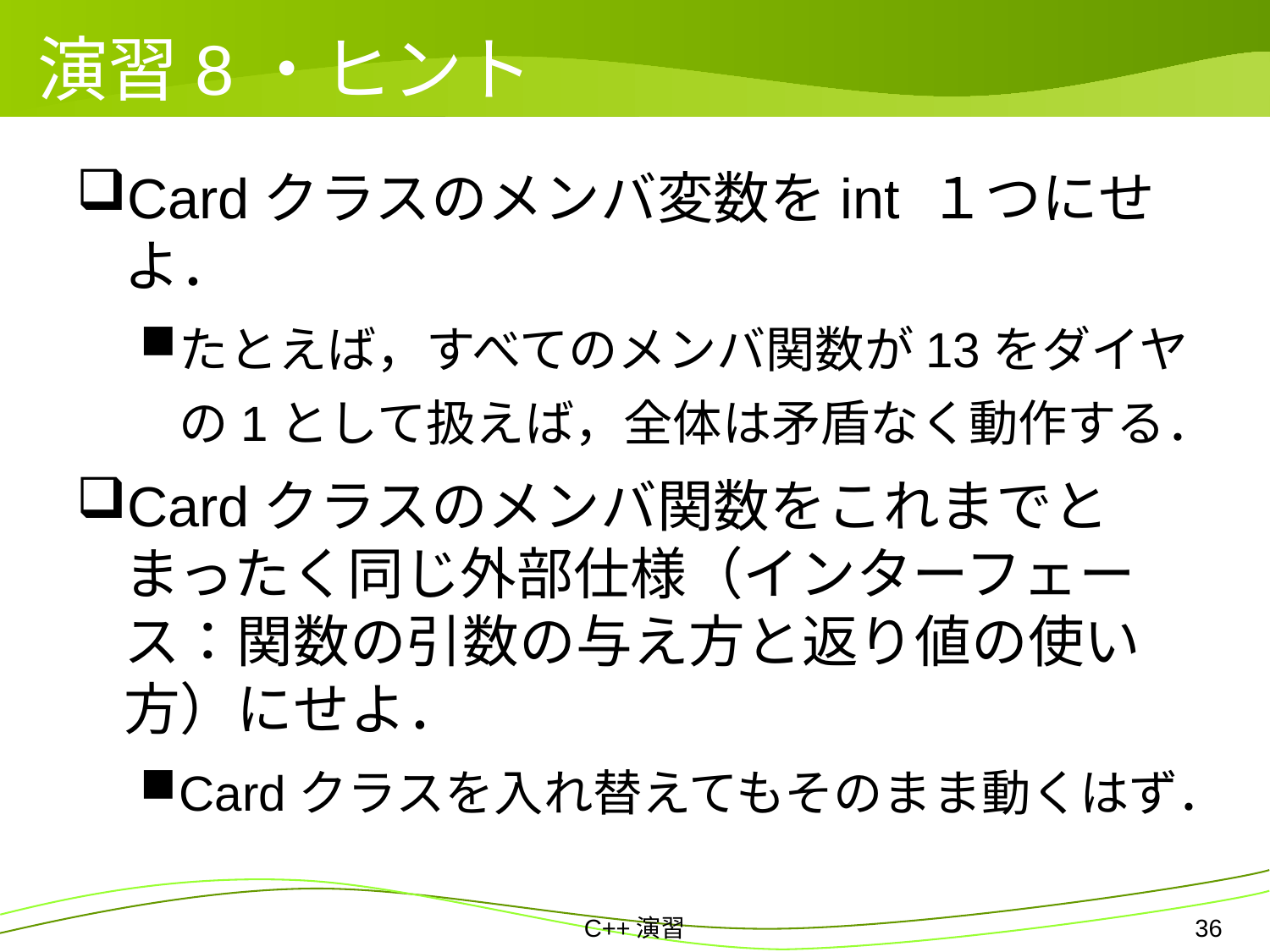

# 演習8・ヒント
Cardクラスのメンバ変数をint １つにせよ．
たとえば，すべてのメンバ関数が13をダイヤの1として扱えば，全体は矛盾なく動作する．
Cardクラスのメンバ関数をこれまでとまったく同じ外部仕様（インターフェース：関数の引数の与え方と返り値の使い方）にせよ．
Cardクラスを入れ替えてもそのまま動くはず．
C++演習
36